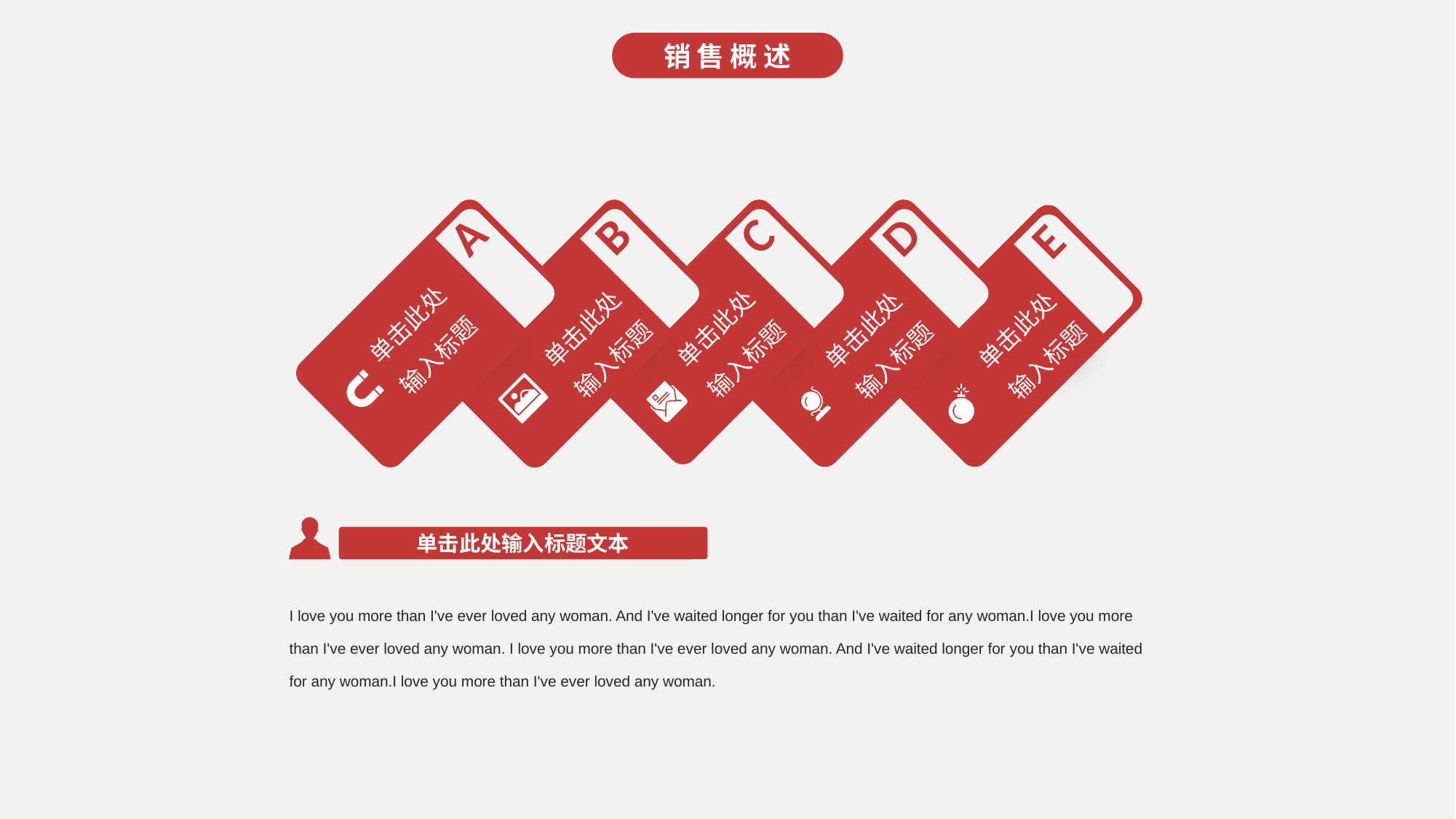

销 售 概 述
C

单击此处输入标题

D

单击此处输入标题

A

单击此处输入标题

B

单击此处
输入标题

E

单击此处输入标题

单击此处输入标题文本
I love you more than I've ever loved any woman. And I've waited longer for you than I've waited for any woman.I love you more than I've ever loved any woman. I love you more than I've ever loved any woman. And I've waited longer for you than I've waited for any woman.I love you more than I've ever loved any woman.